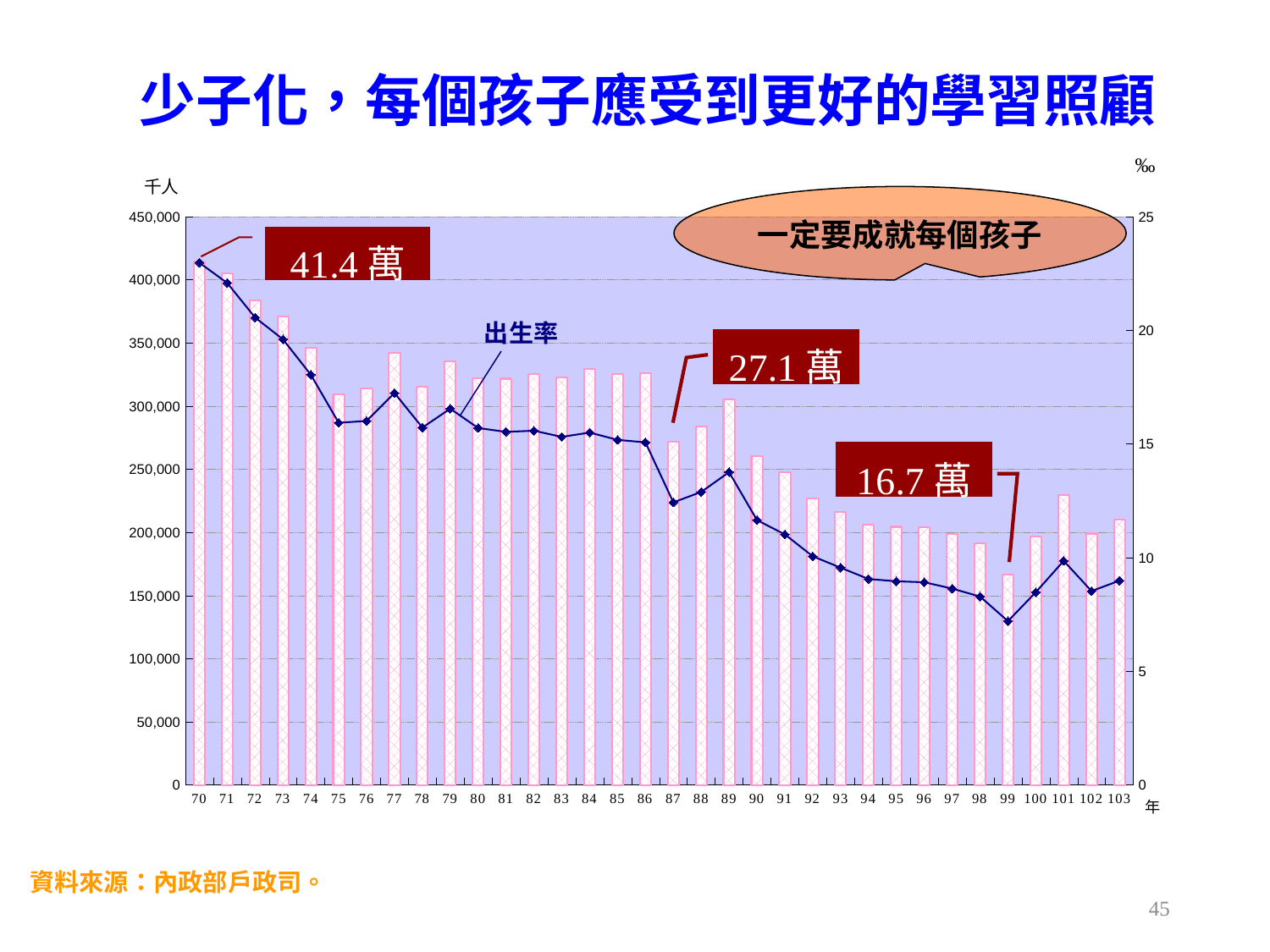

| 少子化，每個孩子應受到更好的學習照顧 |
| --- |

### Chart

| Category |  |  |
|---|---|---|
| 70 | 414069.0 | 22.97 |
| 71 | 405263.0 | 22.08 |
| 72 | 383439.0 | 20.56 |
| 73 | 371008.0 | 19.6 |
| 74 | 346208.0 | 18.04 |
| 75 | 309230.0 | 15.93 |
| 76 | 314024.0 | 16.010000000000005 |
| 77 | 342031.0 | 17.239999999999988 |
| 78 | 315299.0 | 15.72 |
| 79 | 335618.0 | 16.55 |
| 80 | 321932.0 | 15.7 |
| 81 | 321632.0 | 15.53 |
| 82 | 325613.0 | 15.58 |
| 83 | 322938.0 | 15.31 |
| 84 | 329581.0 | 15.5 |
| 85 | 325545.0 | 15.18 |
| 86 | 326002.0 | 15.07 |
| 87 | 271450.0 | 12.43 |
| 88 | 283661.0 | 12.89 |
| 89 | 305312.0 | 13.76 |
| 90 | 260354.0 | 11.65 |
| 91 | 247530.0 | 11.02 |
| 92 | 227070.0 | 10.06 |
| 93 | 216419.0 | 9.56 |
| 94 | 205854.0 | 9.06 |
| 95 | 204459.0 | 8.960000000000003 |
| 96 | 204414.0 | 8.92 |
| 97 | 198733.0 | 8.64 |
| 98 | 191310.0 | 8.290000000000001 |
| 99 | 166886.0 | 7.21 |
| 100 | 196627.0 | 8.48 |
| 101 | 229481.0 | 9.860000000000005 |
| 102 | 199113.0 | 8.530000000000001 |
| 103 | 210383.0 | 8.99 |
| 資料來源：內政部戶政司。 |
| --- |
45